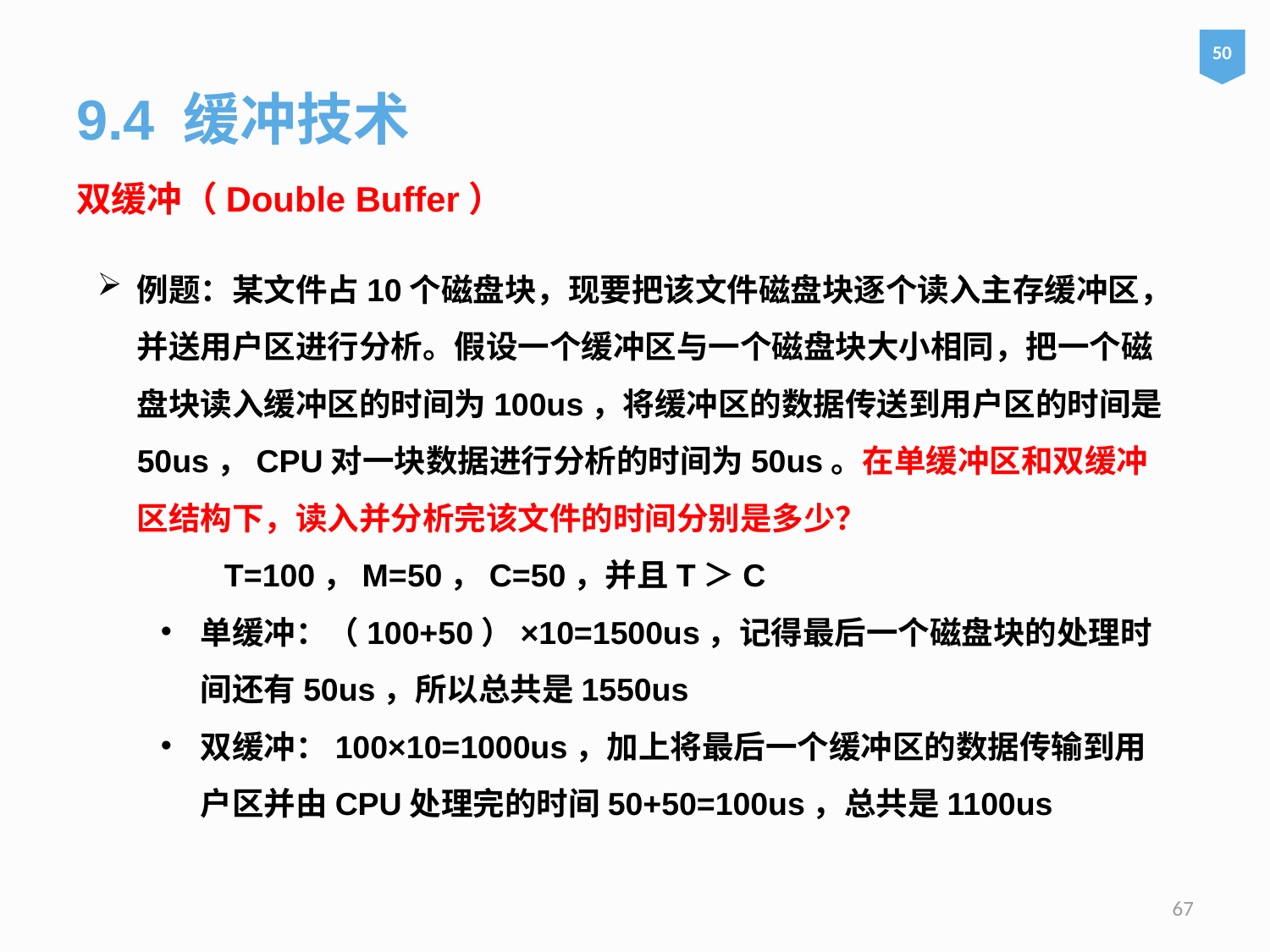

50
9.4 缓冲技术
双缓冲（Double Buffer）
例题：某文件占10个磁盘块，现要把该文件磁盘块逐个读入主存缓冲区，并送用户区进行分析。假设一个缓冲区与一个磁盘块大小相同，把一个磁盘块读入缓冲区的时间为100us，将缓冲区的数据传送到用户区的时间是50us，CPU对一块数据进行分析的时间为50us。在单缓冲区和双缓冲区结构下，读入并分析完该文件的时间分别是多少？
	T=100，M=50，C=50，并且T＞C
单缓冲：（100+50）×10=1500us，记得最后一个磁盘块的处理时间还有50us，所以总共是1550us
双缓冲：100×10=1000us，加上将最后一个缓冲区的数据传输到用户区并由CPU处理完的时间50+50=100us，总共是1100us
67